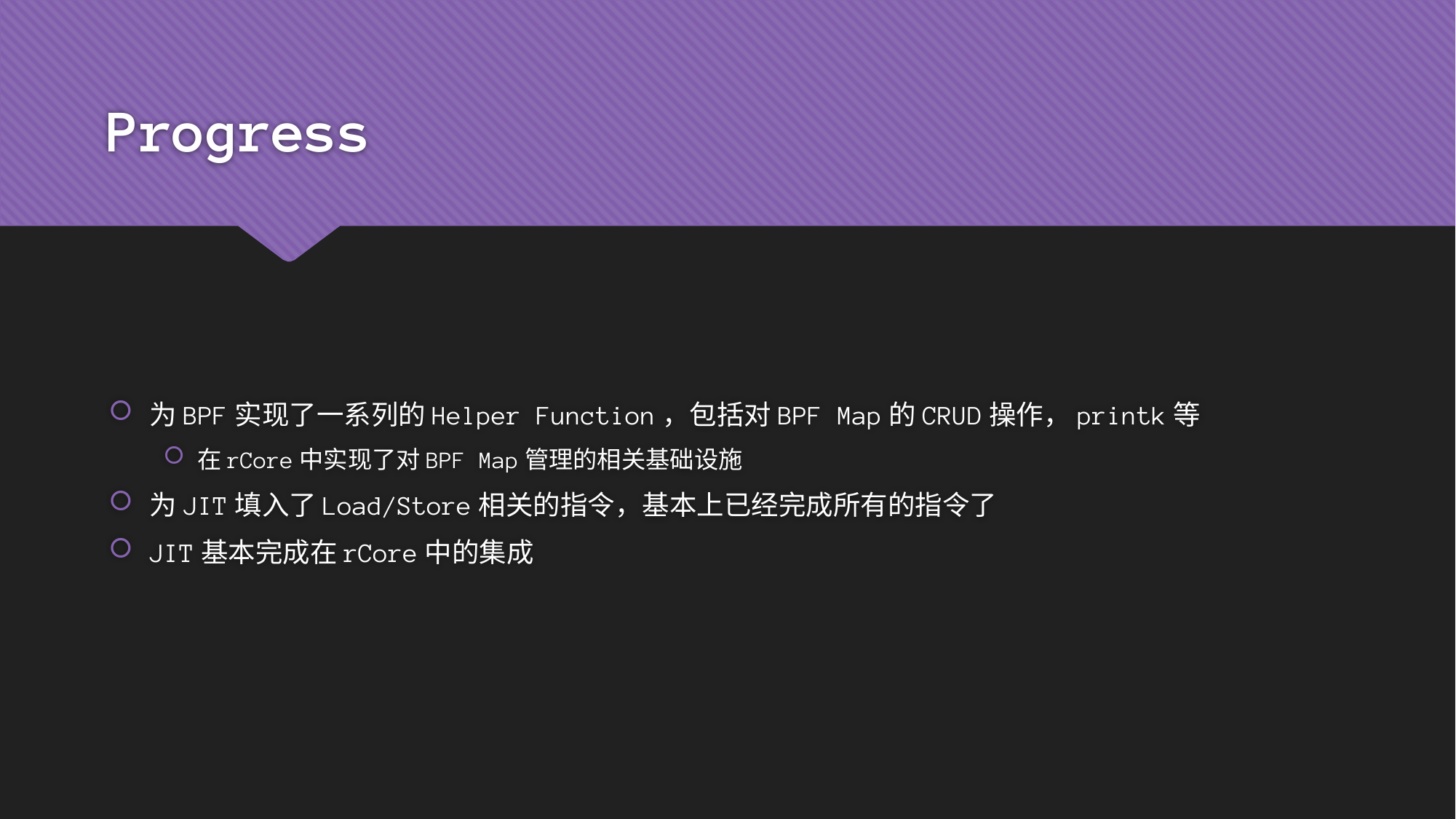

# Progress
为BPF实现了一系列的Helper Function，包括对BPF Map的CRUD操作，printk等
在rCore中实现了对BPF Map管理的相关基础设施
为JIT填入了Load/Store相关的指令，基本上已经完成所有的指令了
JIT基本完成在rCore中的集成